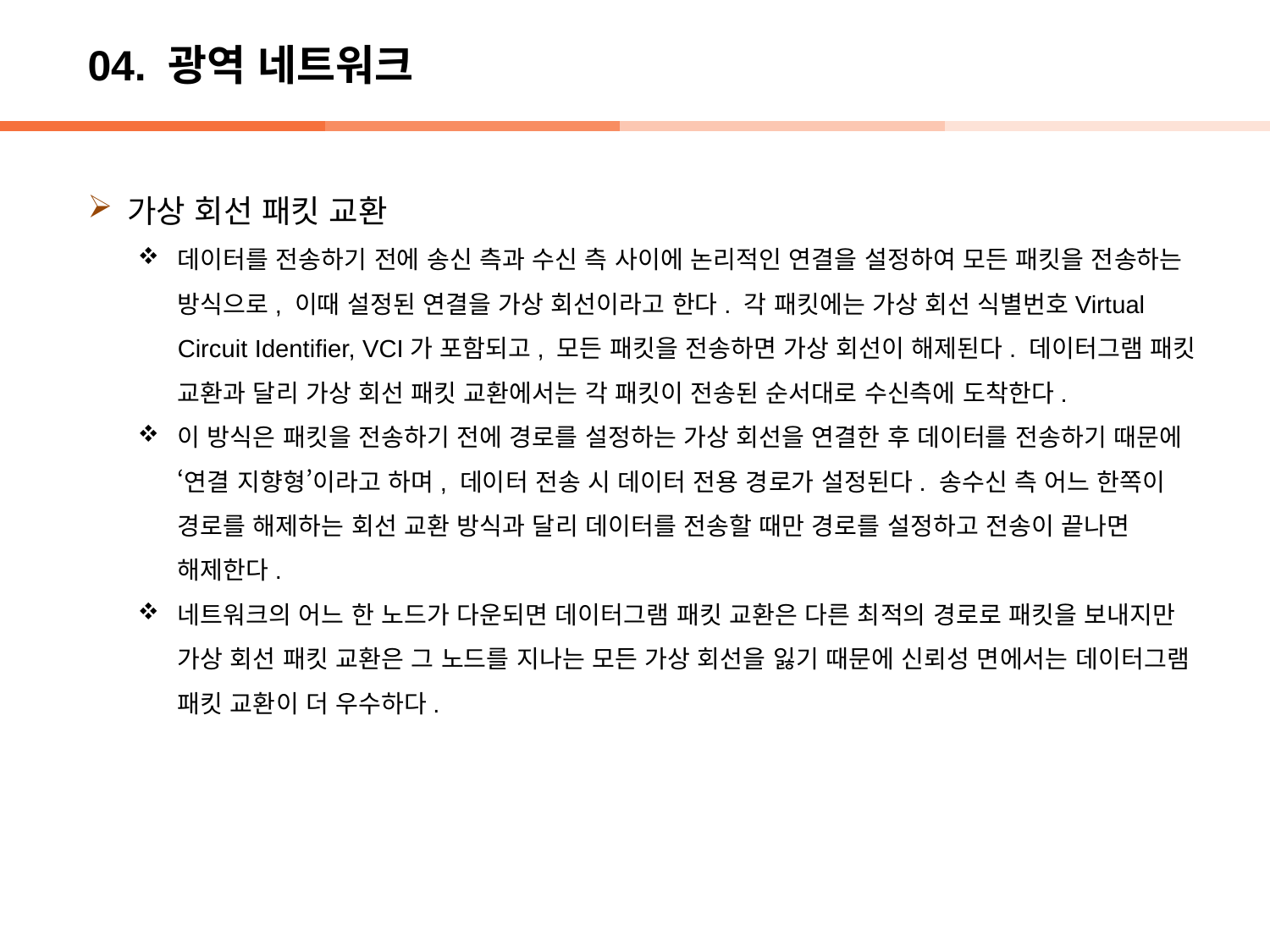

# 04. 광역 네트워크
가상 회선 패킷 교환
데이터를 전송하기 전에 송신 측과 수신 측 사이에 논리적인 연결을 설정하여 모든 패킷을 전송하는 방식으로, 이때 설정된 연결을 가상 회선이라고 한다. 각 패킷에는 가상 회선 식별번호Virtual Circuit Identifier, VCI가 포함되고, 모든 패킷을 전송하면 가상 회선이 해제된다. 데이터그램 패킷 교환과 달리 가상 회선 패킷 교환에서는 각 패킷이 전송된 순서대로 수신측에 도착한다.
이 방식은 패킷을 전송하기 전에 경로를 설정하는 가상 회선을 연결한 후 데이터를 전송하기 때문에 ‘연결 지향형’이라고 하며, 데이터 전송 시 데이터 전용 경로가 설정된다. 송수신 측 어느 한쪽이 경로를 해제하는 회선 교환 방식과 달리 데이터를 전송할 때만 경로를 설정하고 전송이 끝나면 해제한다.
네트워크의 어느 한 노드가 다운되면 데이터그램 패킷 교환은 다른 최적의 경로로 패킷을 보내지만 가상 회선 패킷 교환은 그 노드를 지나는 모든 가상 회선을 잃기 때문에 신뢰성 면에서는 데이터그램 패킷 교환이 더 우수하다.